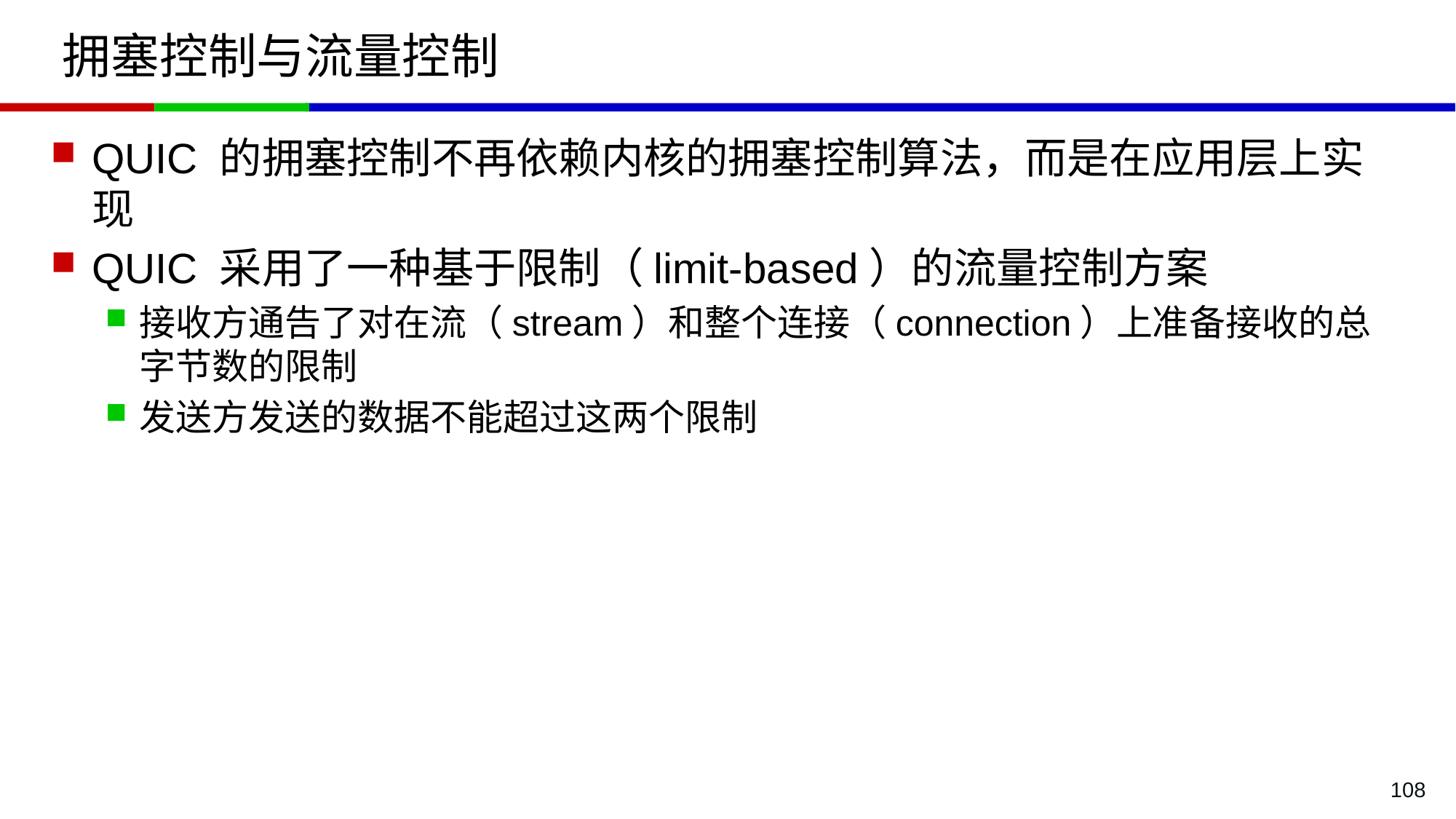

# 拥塞控制与流量控制
QUIC 的拥塞控制不再依赖内核的拥塞控制算法，而是在应用层上实现
QUIC 采用了一种基于限制（limit-based）的流量控制方案
接收方通告了对在流（stream）和整个连接（connection）上准备接收的总字节数的限制
发送方发送的数据不能超过这两个限制

108